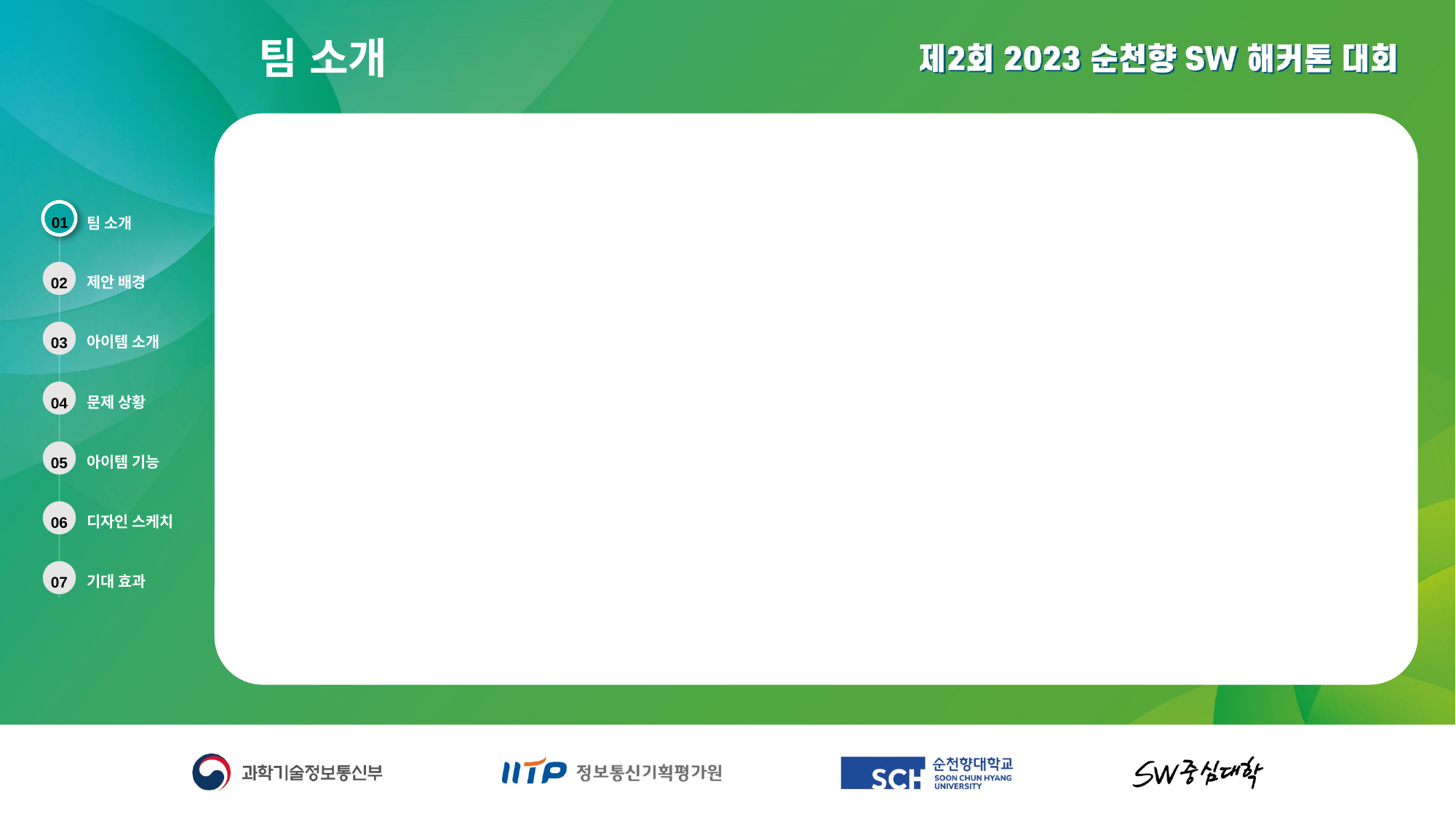

팀 소개
01
팀 소개

제안 배경
02

아이템 소개
03

문제 상황
04

아이템 기능
05

디자인 스케치
06

기대 효과
07